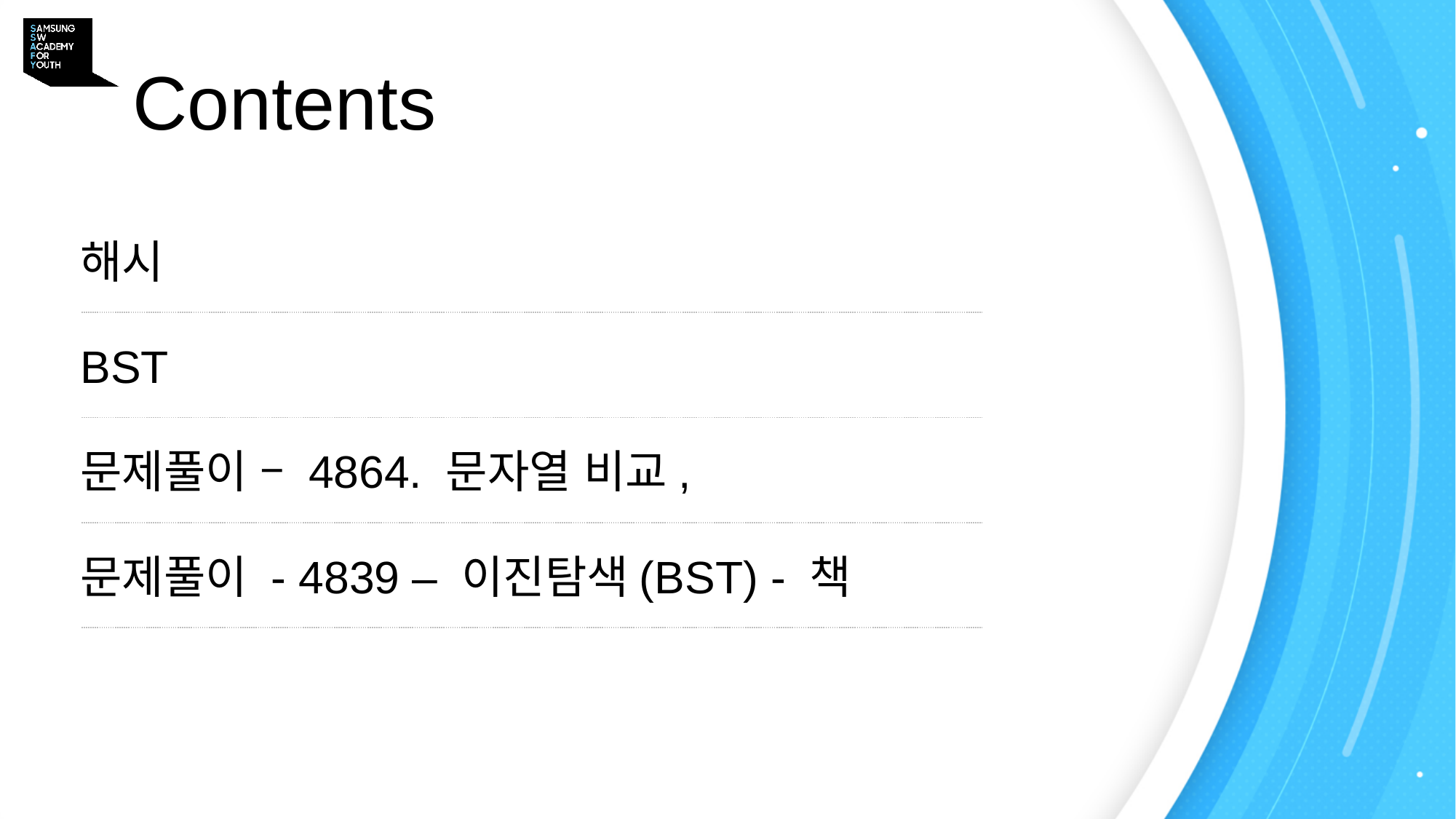

Contents
해시
BST
문제풀이 – 4864. 문자열 비교,
문제풀이 - 4839 – 이진탐색(BST) - 책